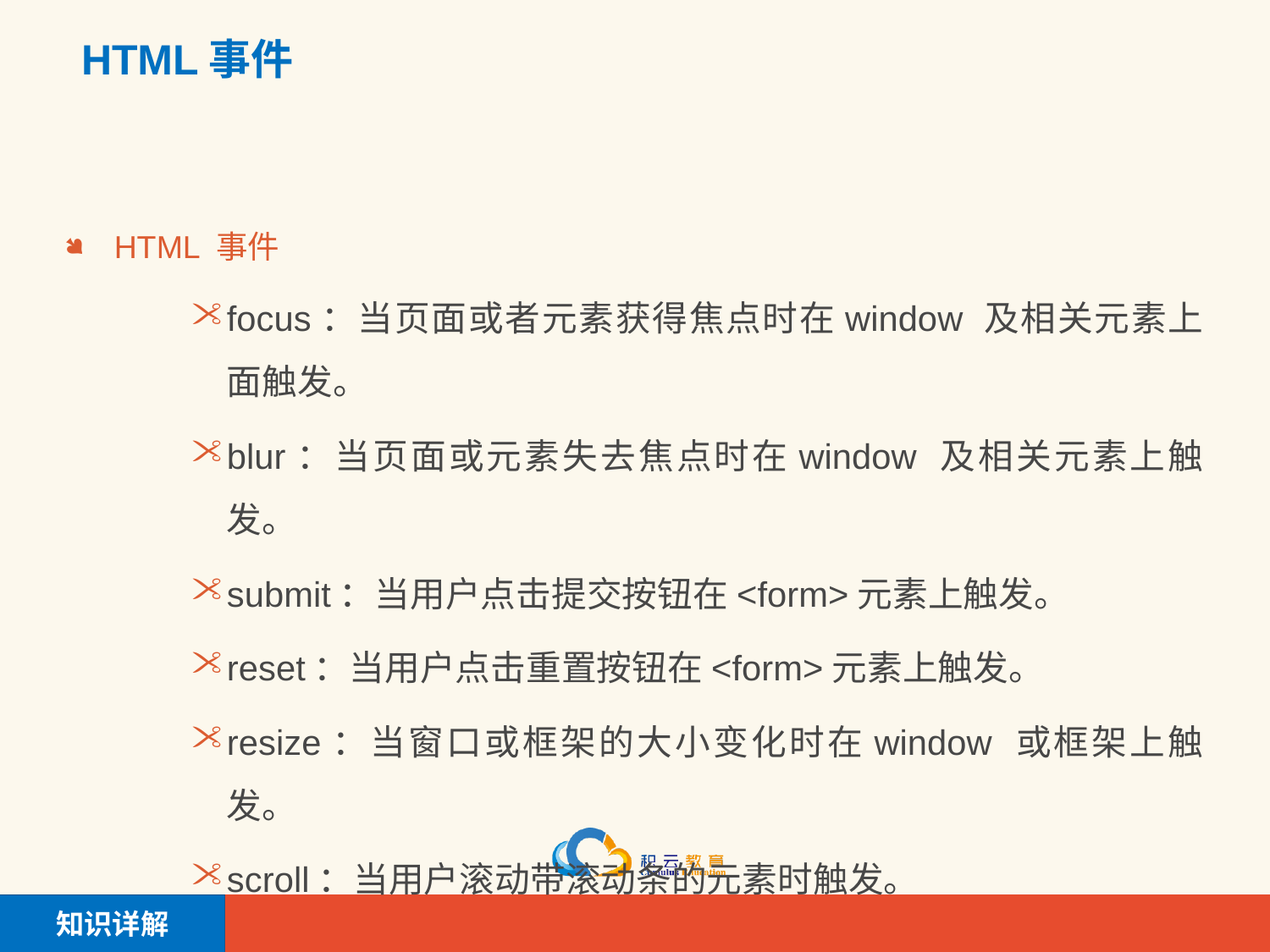

# HTML事件
HTML 事件
focus：当页面或者元素获得焦点时在window 及相关元素上面触发。
blur：当页面或元素失去焦点时在window 及相关元素上触发。
submit：当用户点击提交按钮在<form>元素上触发。
reset：当用户点击重置按钮在<form>元素上触发。
resize：当窗口或框架的大小变化时在window 或框架上触发。
scroll：当用户滚动带滚动条的元素时触发。